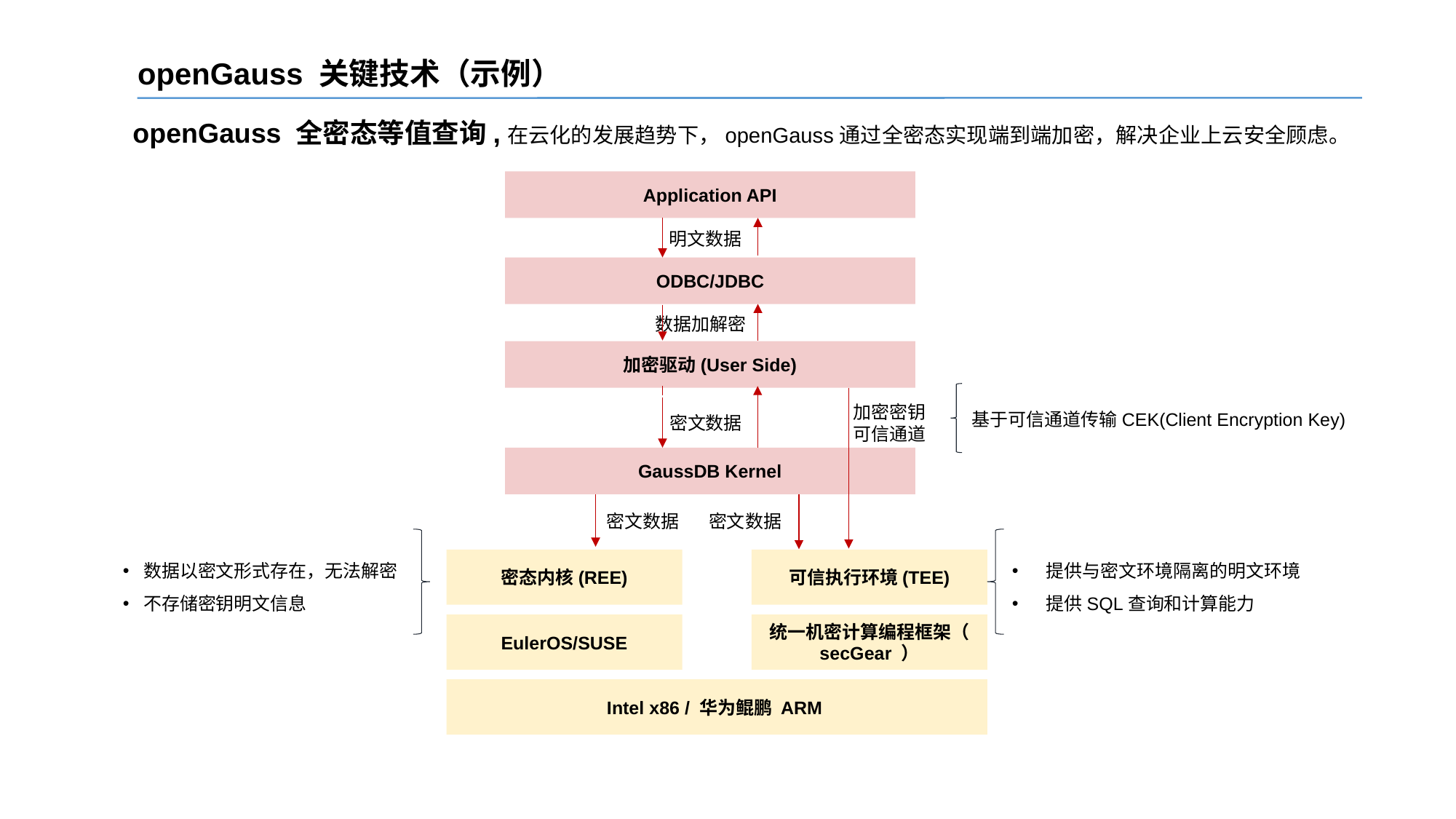

openGauss 关键技术（示例）
openGauss 全密态等值查询,在云化的发展趋势下，openGauss通过全密态实现端到端加密，解决企业上云安全顾虑。

Application API
明文数据
ODBC/JDBC
数据加解密
加密驱动(User Side)

基于可信通道传输CEK(Client Encryption Key)
加密密钥
可信通道
密文数据
GaussDB Kernel
密文数据
密文数据

数据以密文形式存在，无法解密
不存储密钥明文信息
提供与密文环境隔离的明文环境
提供SQL查询和计算能力
密态内核(REE)
可信执行环境(TEE)
EulerOS/SUSE
统一机密计算编程框架（ secGear ）
Intel x86 / 华为鲲鹏 ARM